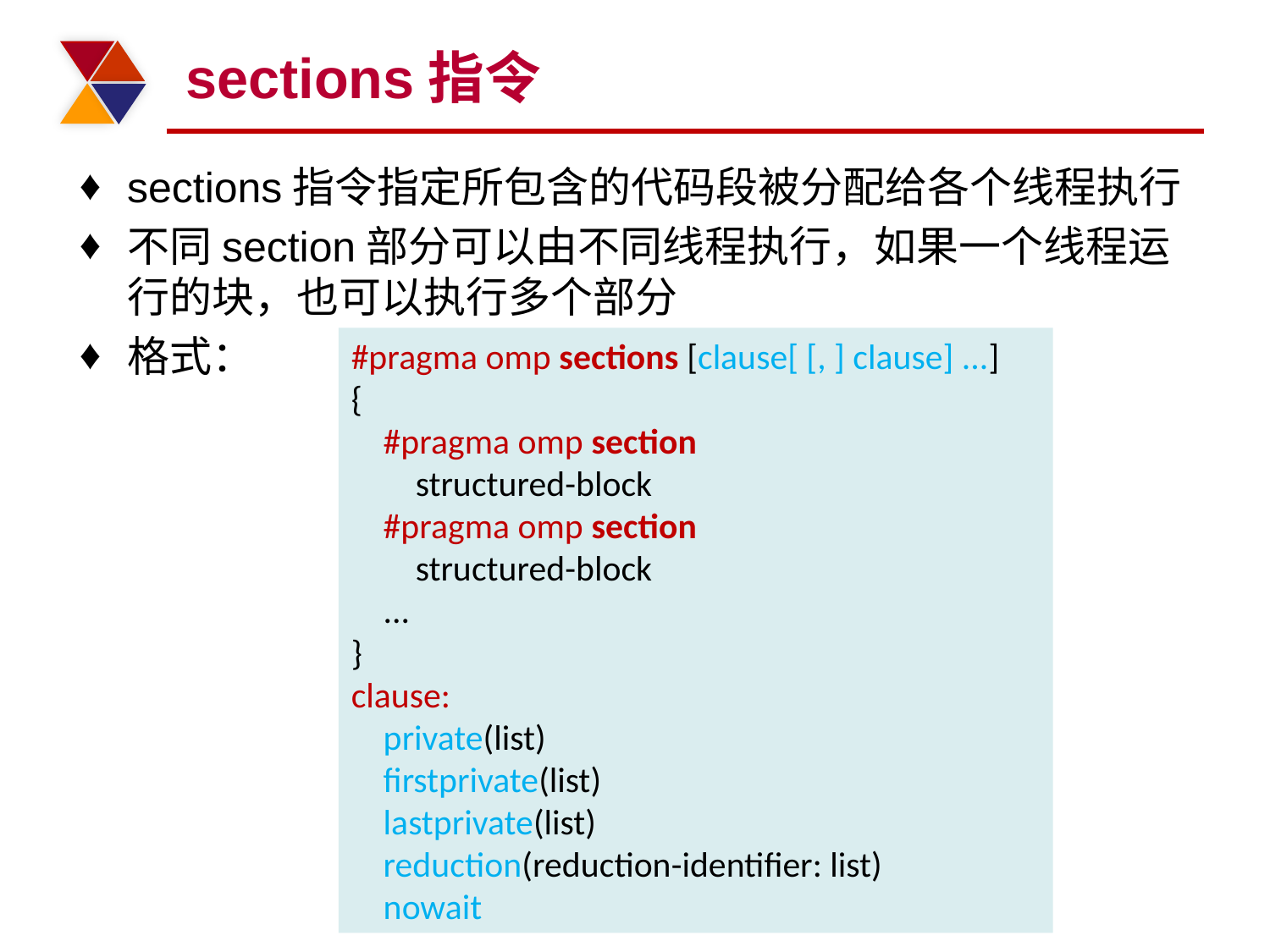

# sections指令
sections指令指定所包含的代码段被分配给各个线程执行
不同section部分可以由不同线程执行，如果一个线程运行的块，也可以执行多个部分
格式：
#pragma omp sections [clause[ [, ] clause] ...]
{
    #pragma omp section
        structured-block
    #pragma omp section
        structured-block
    ...
}
clause:
    private(list)
    firstprivate(list)
    lastprivate(list)
    reduction(reduction-identifier: list)
    nowait